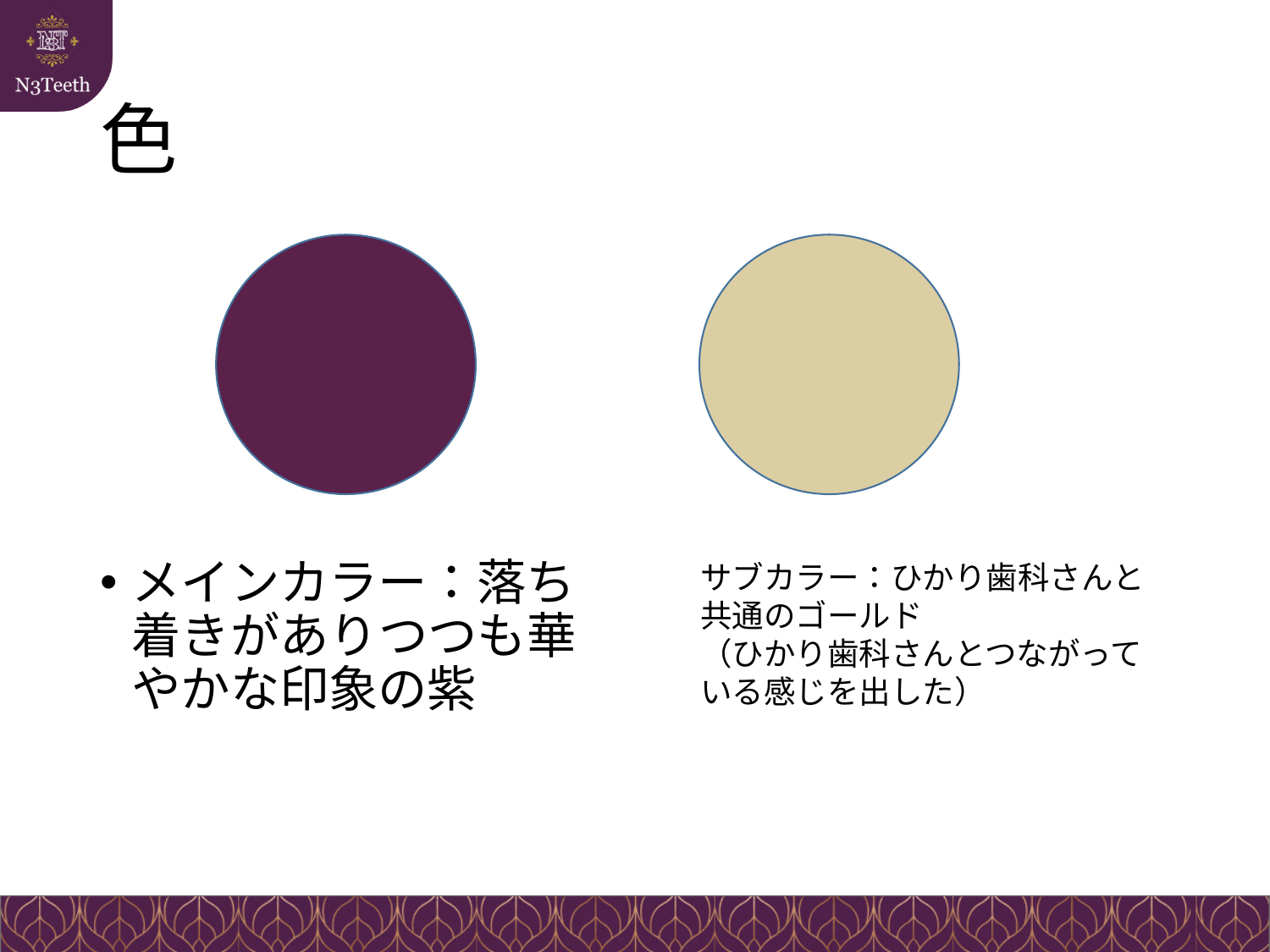

# 色

メインカラー：落ち着きがありつつも華やかな印象の紫
サブカラー：ひかり歯科さんと共通のゴールド
（ひかり歯科さんとつながっている感じを出した）